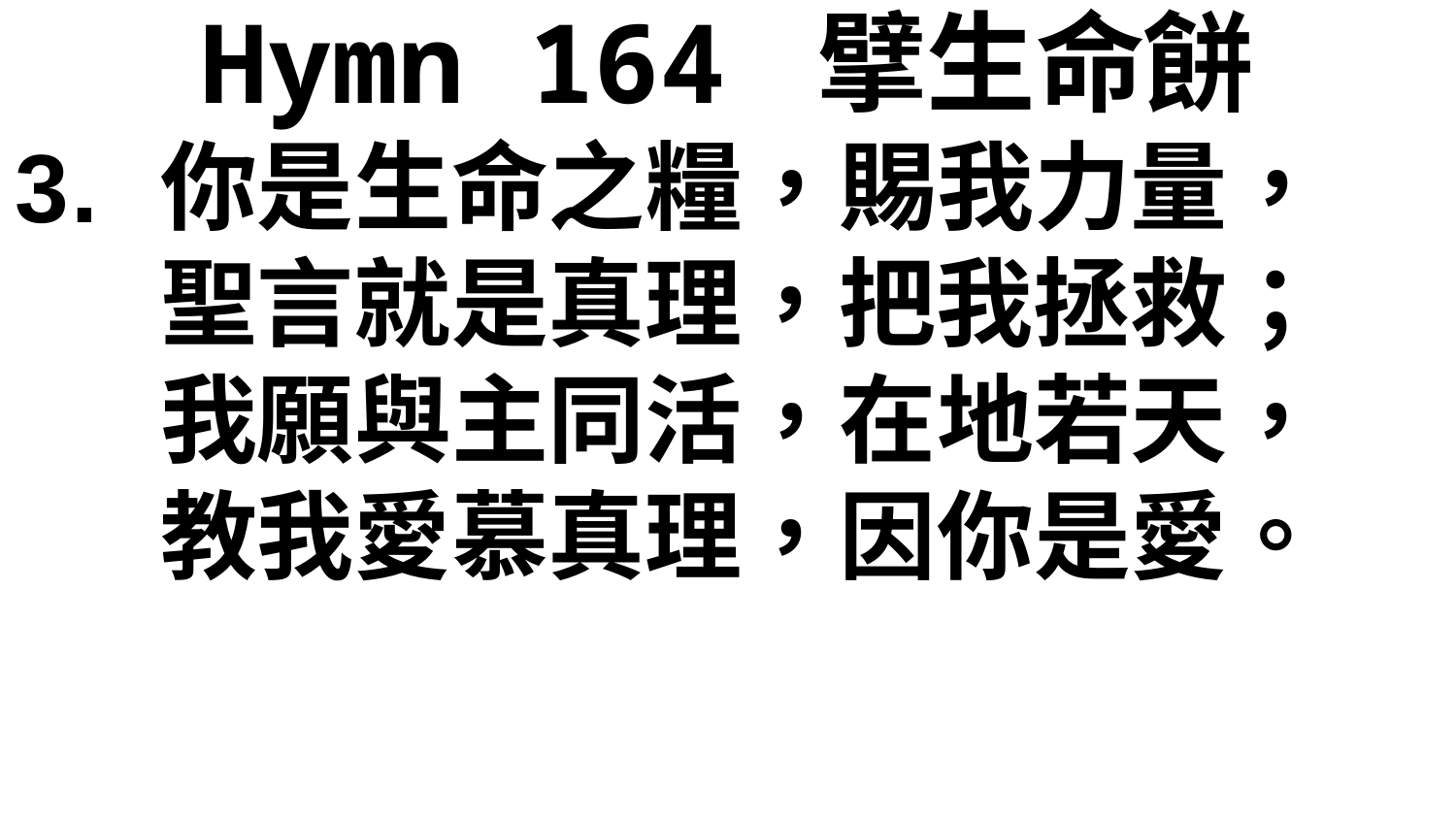

# Hymn 164 擘生命餅
你是生命之糧，賜我力量，
聖言就是真理，把我拯救；
我願與主同活，在地若天，
教我愛慕真理，因你是愛。